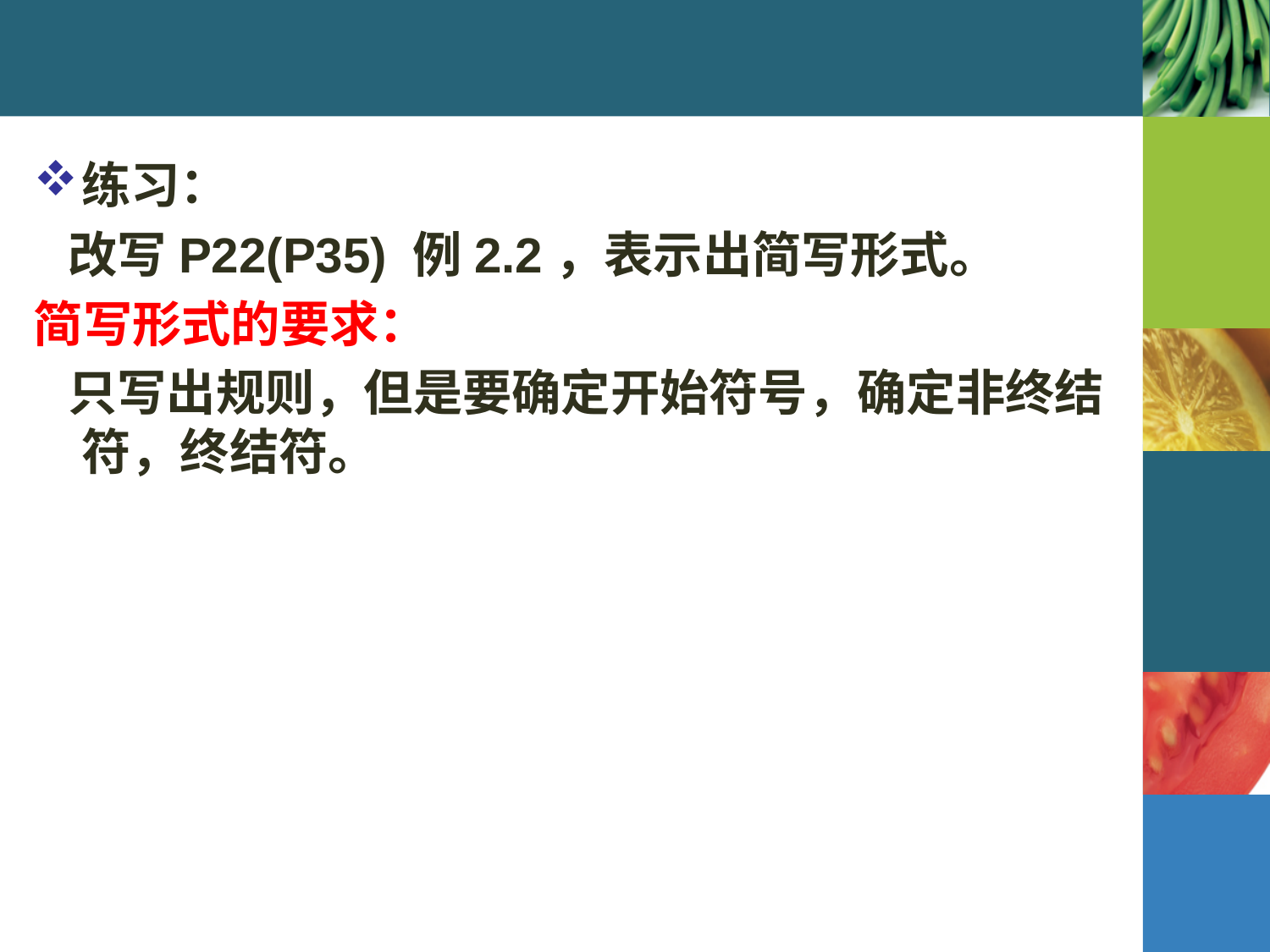

#
练习：
  改写P22(P35) 例2.2，表示出简写形式。
简写形式的要求：
  只写出规则，但是要确定开始符号，确定非终结符，终结符。